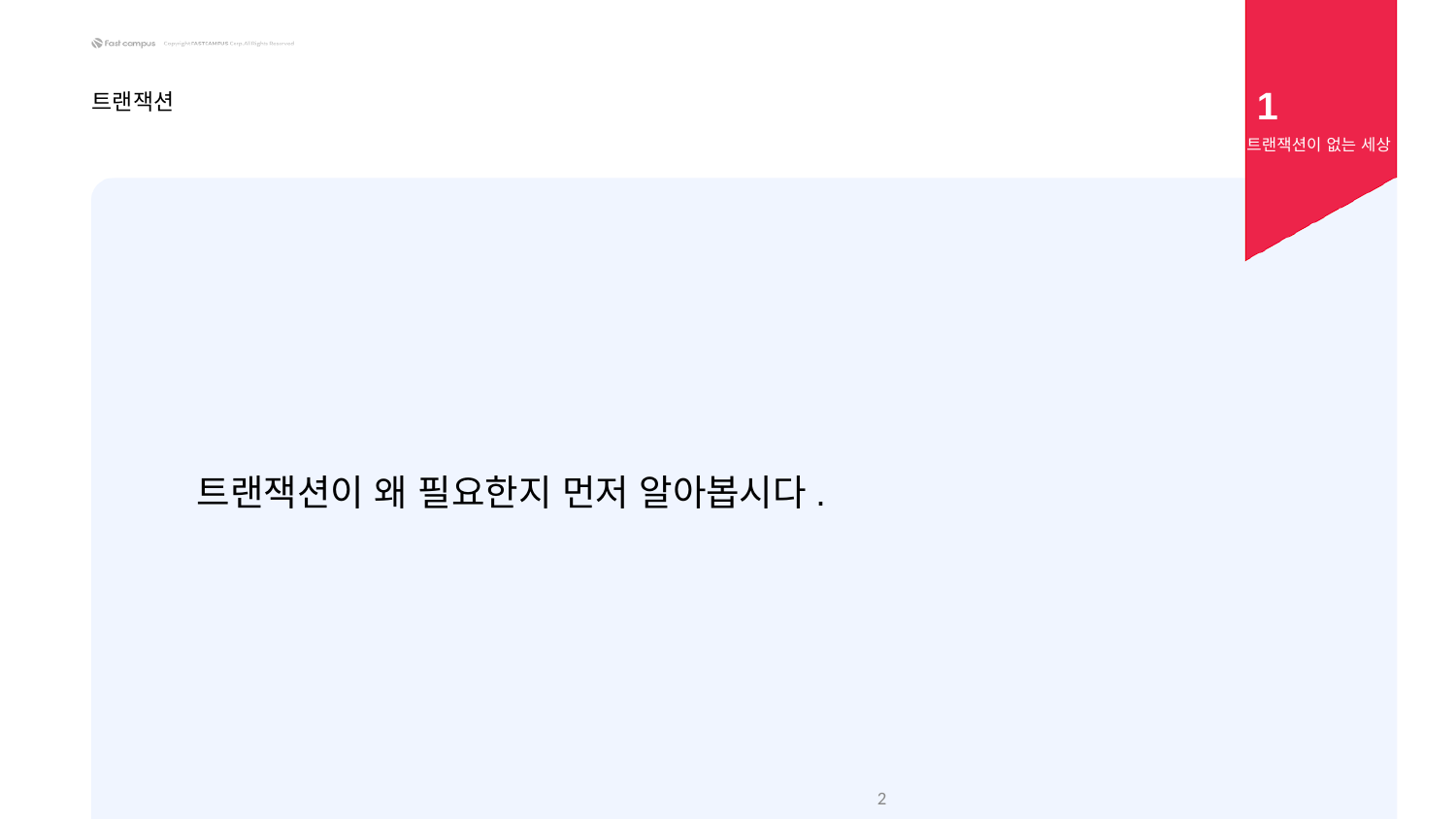

1
트랜잭션
트랜잭션이 없는 세상
트랜잭션이 왜 필요한지 먼저 알아봅시다.
2